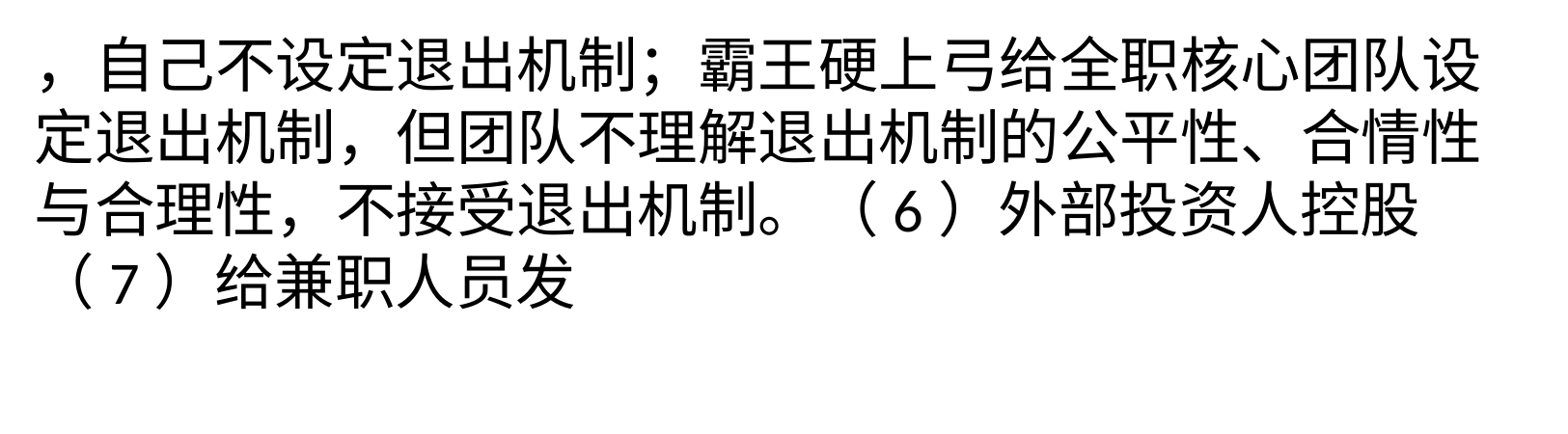

，自己不设定退出机制；霸王硬上弓给全职核心团队设定退出机制，但团队不理解退出机制的公平性、合情性与合理性，不接受退出机制。（6）外部投资人控股（7）给兼职人员发